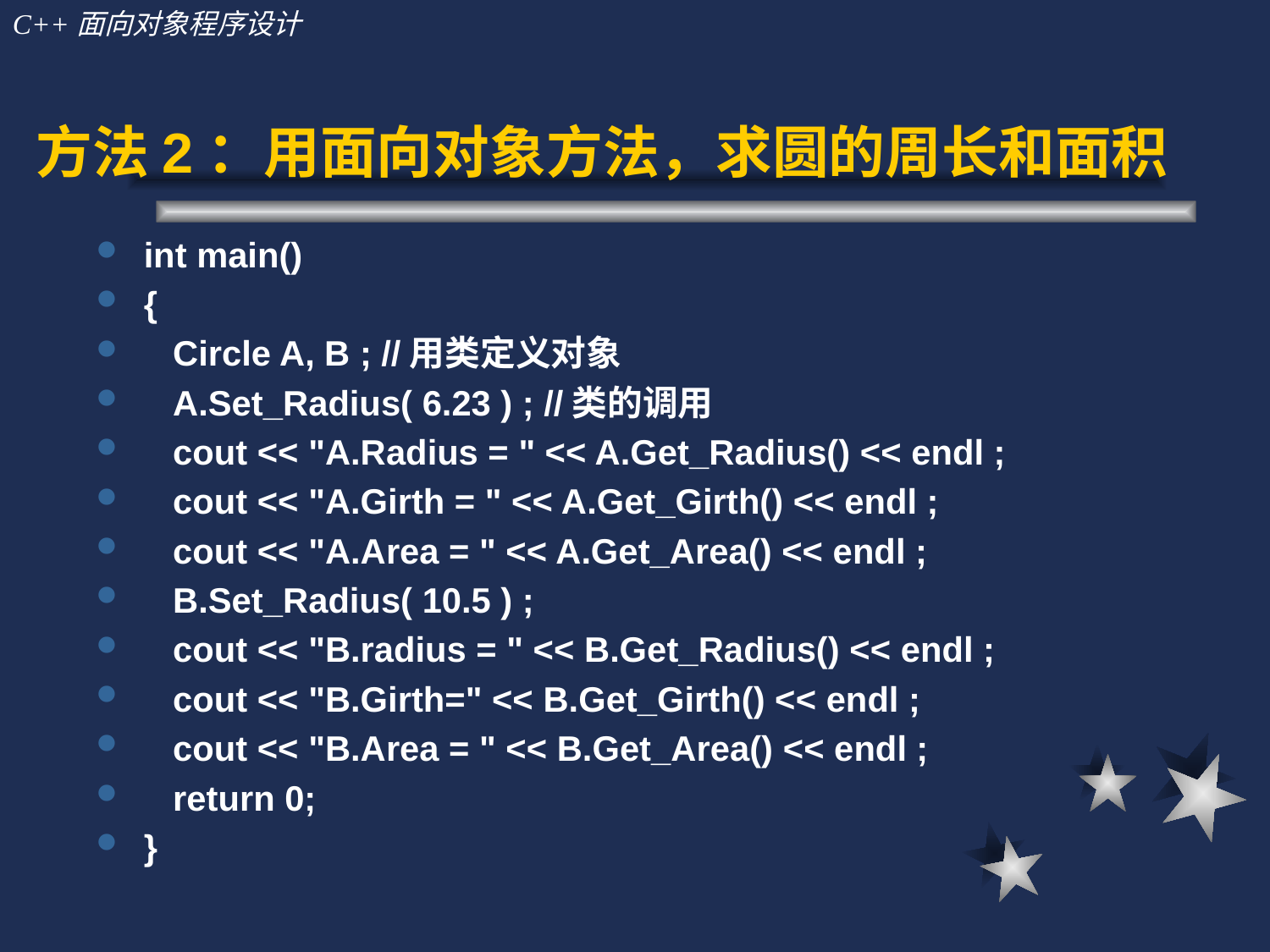

# 方法2：用面向对象方法，求圆的周长和面积
int main()
{
   Circle A, B ; //用类定义对象
   A.Set_Radius( 6.23 ) ; //类的调用
   cout << "A.Radius = " << A.Get_Radius() << endl ;
   cout << "A.Girth = " << A.Get_Girth() << endl ;
   cout << "A.Area = " << A.Get_Area() << endl ;
   B.Set_Radius( 10.5 ) ;
   cout << "B.radius = " << B.Get_Radius() << endl ;
   cout << "B.Girth=" << B.Get_Girth() << endl ;
   cout << "B.Area = " << B.Get_Area() << endl ;
   return 0;
}
62